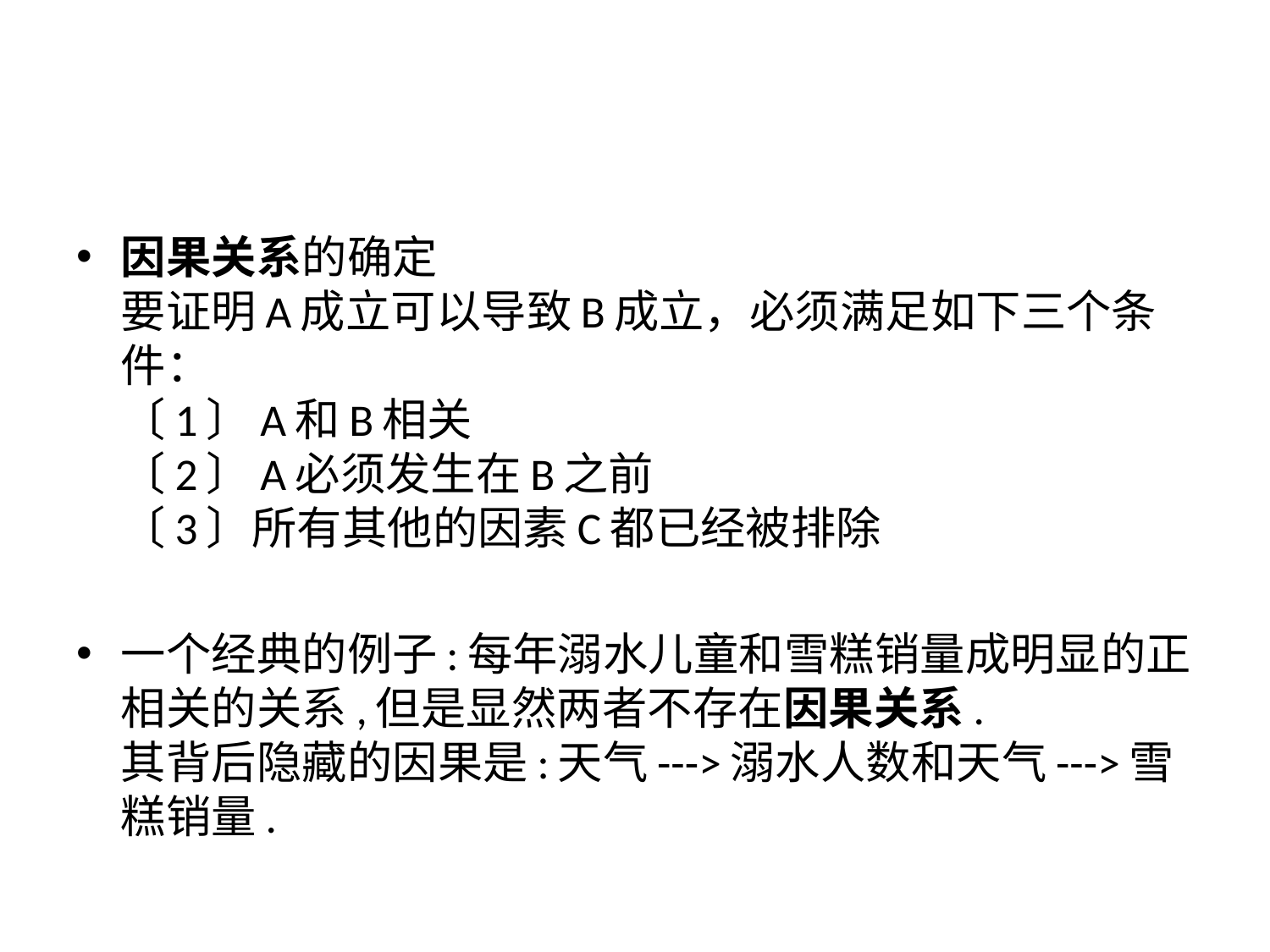

#
因果关系的确定
要证明A成立可以导致B成立，必须满足如下三个条件：
〔1〕A和B相关
〔2〕A必须发生在B之前
〔3〕所有其他的因素C都已经被排除

一个经典的例子:每年溺水儿童和雪糕销量成明显的正相关的关系,但是显然两者不存在因果关系.
其背后隐藏的因果是:天气--->溺水人数和天气--->雪糕销量.